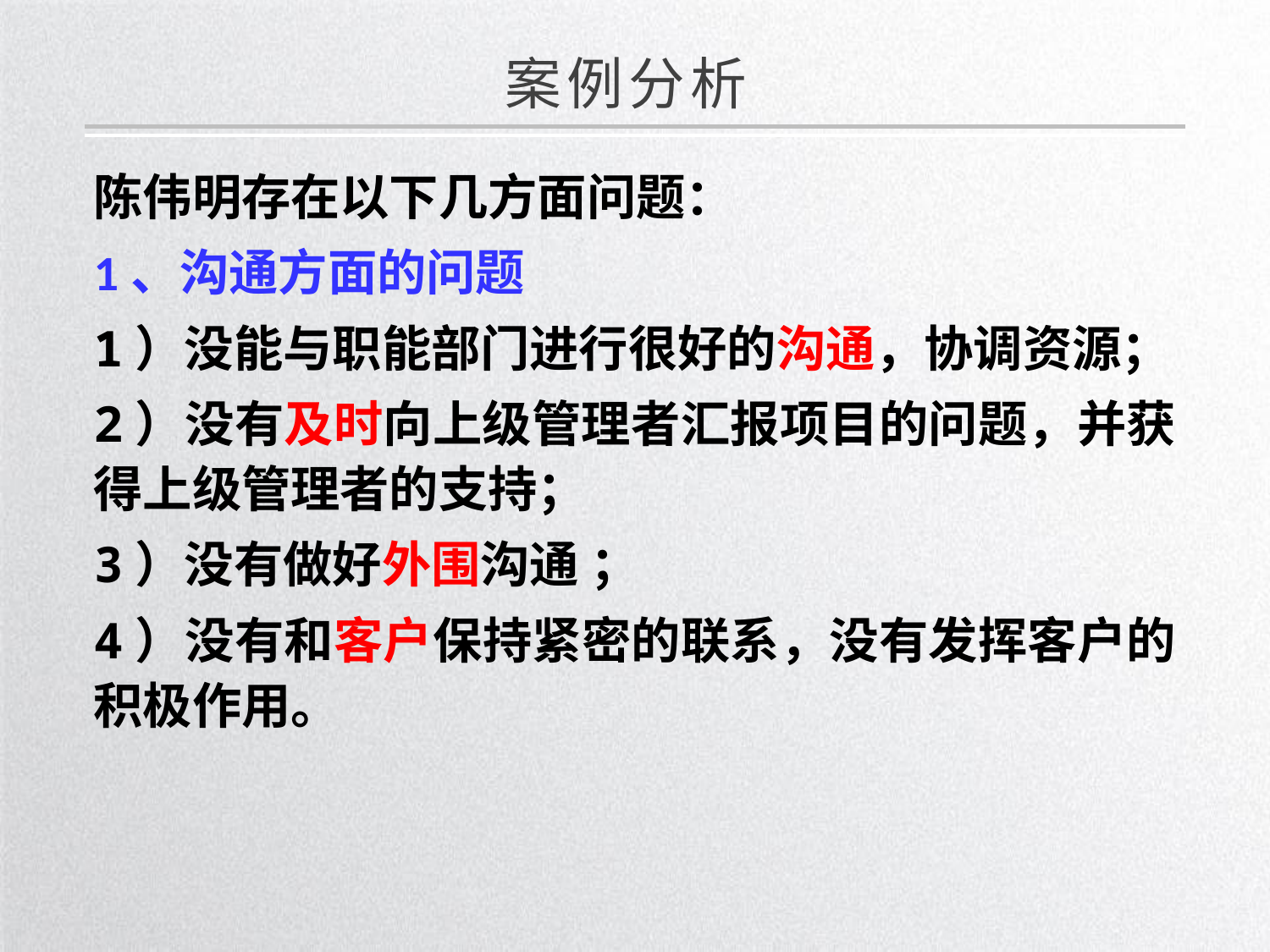

案例分析
陈伟明存在以下几方面问题：
1、沟通方面的问题
1）没能与职能部门进行很好的沟通，协调资源；
2）没有及时向上级管理者汇报项目的问题，并获得上级管理者的支持；
3）没有做好外围沟通 ；
4）没有和客户保持紧密的联系，没有发挥客户的积极作用。